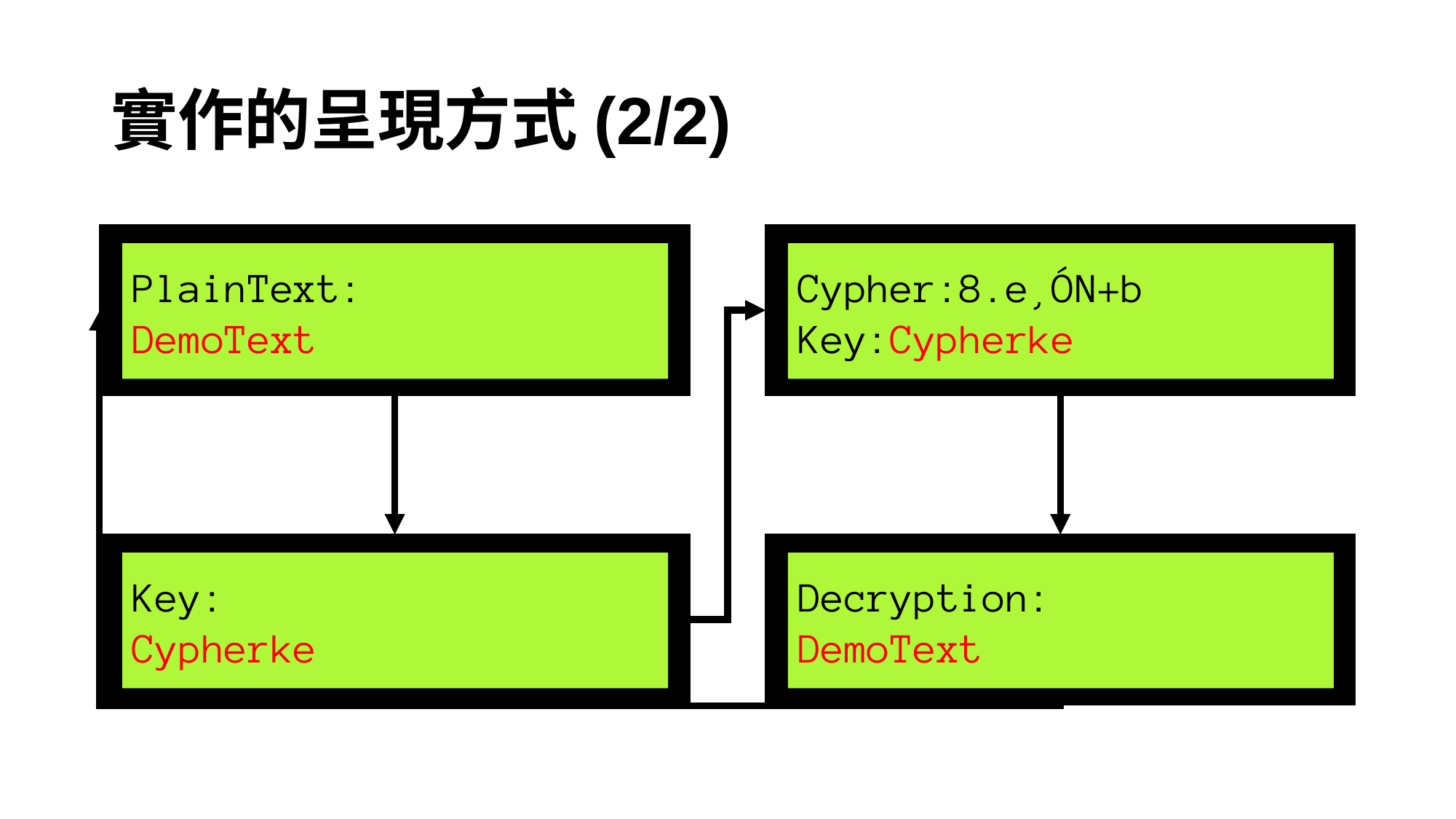

# 實作的呈現方式(2/2)

PlainText:
DemoText
Cypher:8.e¸ÓN+b
Key:Cypherke

Key:
Cypherke
Decryption:
DemoText